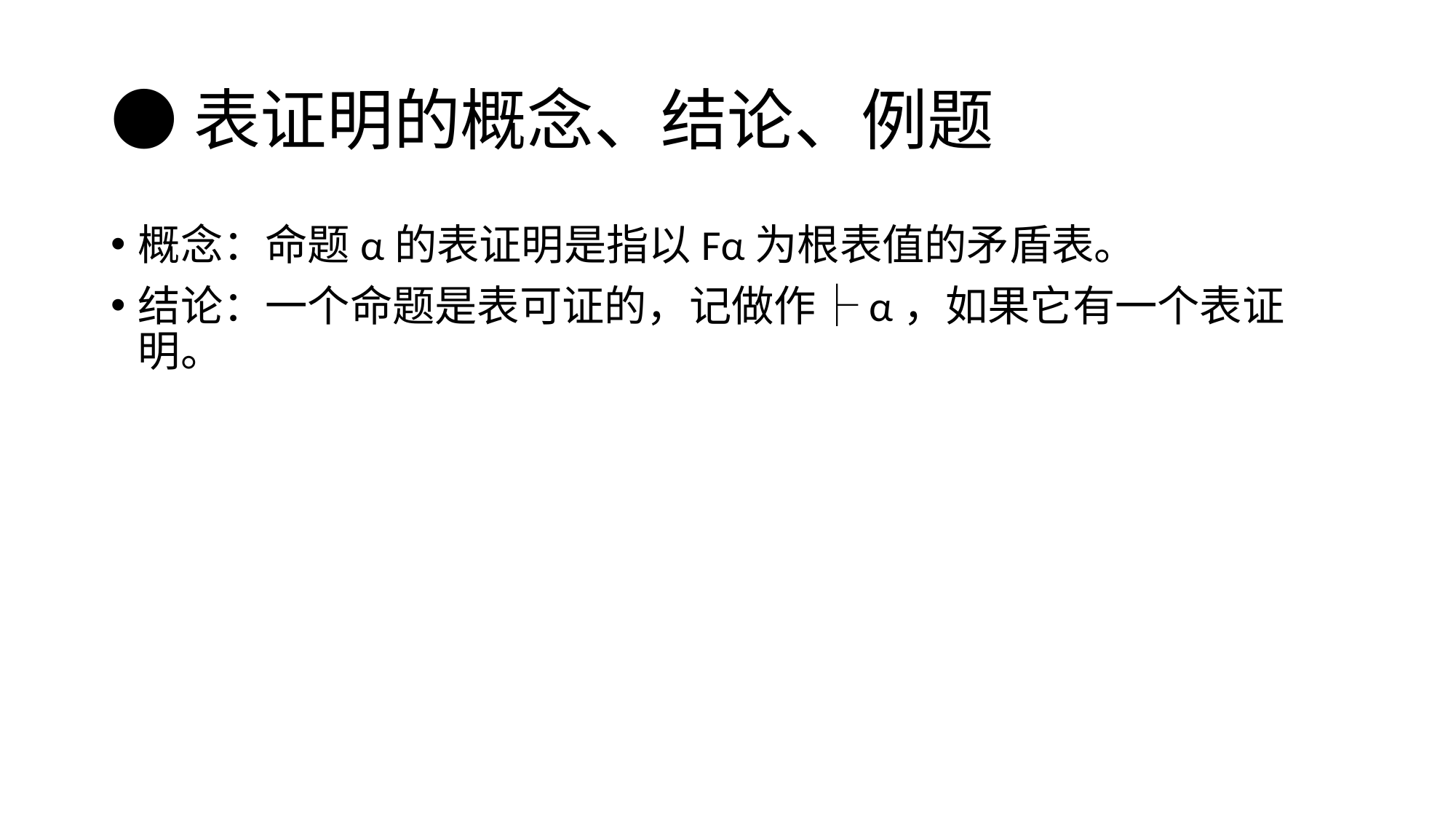

# ●表证明的概念、结论、例题
概念：命题α的表证明是指以Fα为根表值的矛盾表。
结论：一个命题是表可证的，记做作├α，如果它有一个表证明。